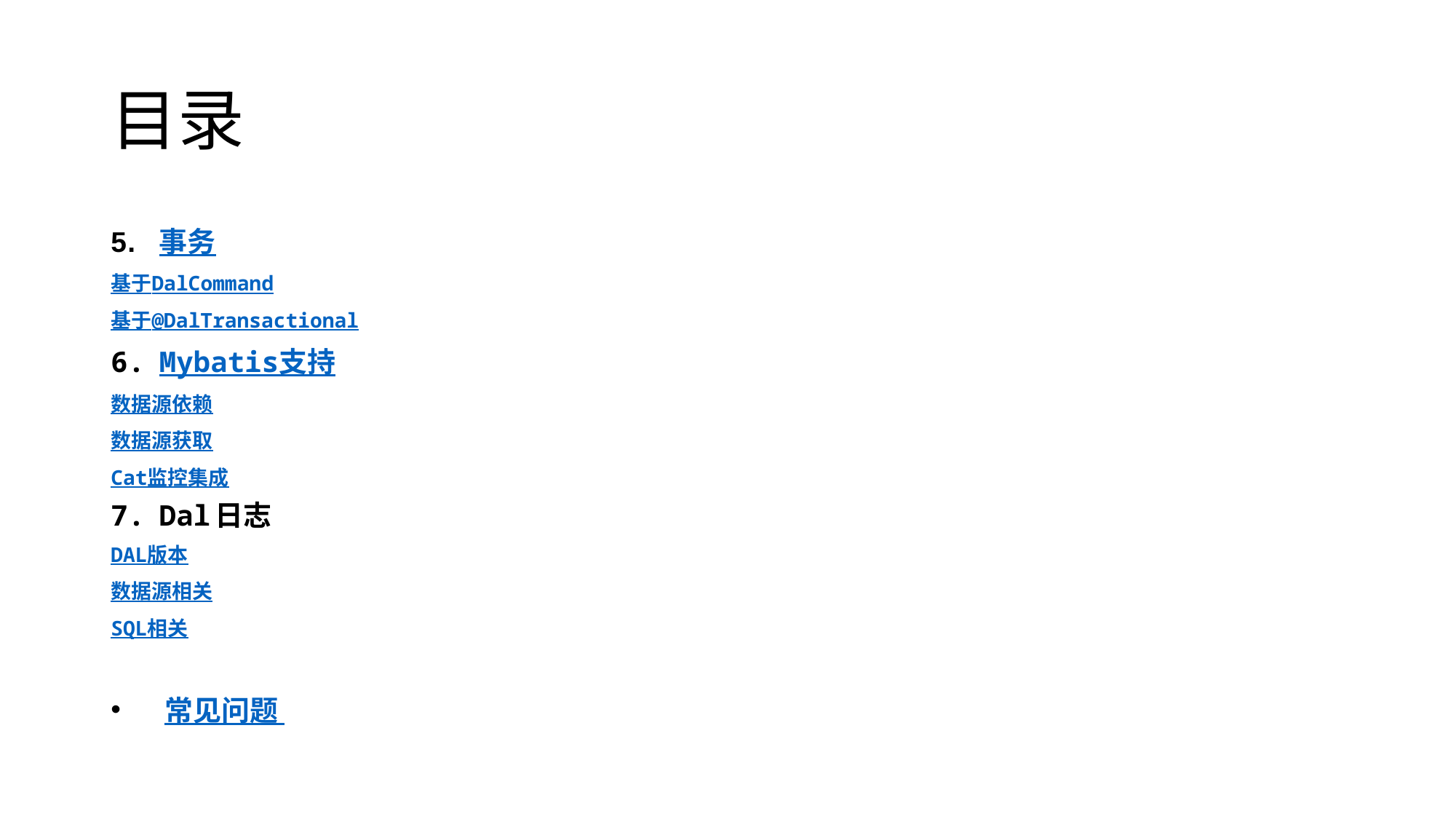

# 目录
事务
基于DalCommand
基于@DalTransactional
Mybatis支持
数据源依赖
数据源获取
Cat监控集成
Dal日志
DAL版本
数据源相关
SQL相关

常见问题